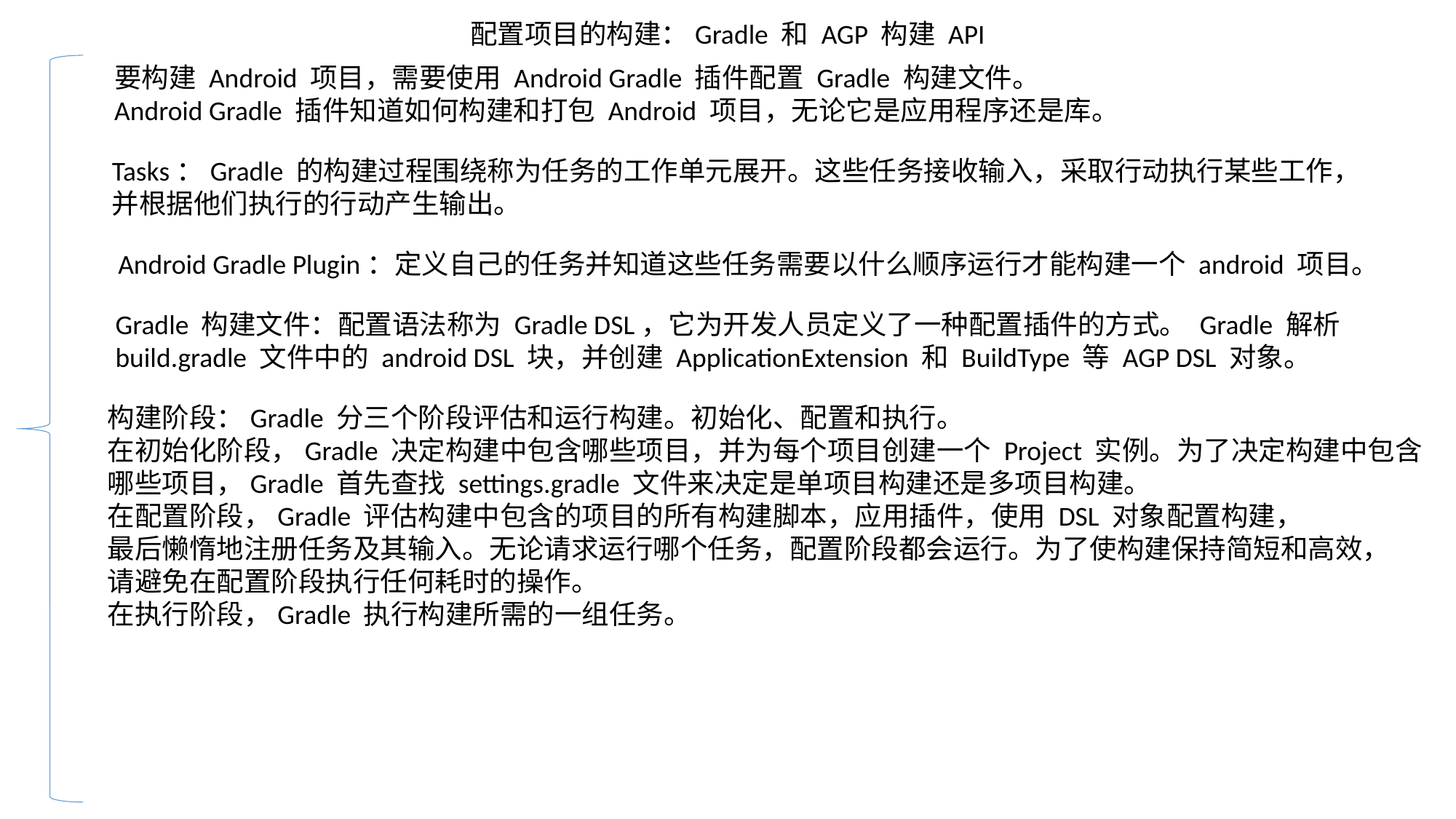

配置项目的构建：Gradle 和 AGP 构建 API

要构建 Android 项目，需要使用 Android Gradle 插件配置 Gradle 构建文件。
Android Gradle 插件知道如何构建和打包 Android 项目，无论它是应用程序还是库。
Tasks：Gradle 的构建过程围绕称为任务的工作单元展开。这些任务接收输入，采取行动执行某些工作，
并根据他们执行的行动产生输出。
Android Gradle Plugin：定义自己的任务并知道这些任务需要以什么顺序运行才能构建一个 android 项目。
Gradle 构建文件：配置语法称为 Gradle DSL，它为开发人员定义了一种配置插件的方式。 Gradle 解析
build.gradle 文件中的 android DSL 块，并创建 ApplicationExtension 和 BuildType 等 AGP DSL 对象。
构建阶段：Gradle 分三个阶段评估和运行构建。初始化、配置和执行。
在初始化阶段，Gradle 决定构建中包含哪些项目，并为每个项目创建一个 Project 实例。为了决定构建中包含
哪些项目，Gradle 首先查找 settings.gradle 文件来决定是单项目构建还是多项目构建。
在配置阶段，Gradle 评估构建中包含的项目的所有构建脚本，应用插件，使用 DSL 对象配置构建，
最后懒惰地注册任务及其输入。无论请求运行哪个任务，配置阶段都会运行。为了使构建保持简短和高效，
请避免在配置阶段执行任何耗时的操作。
在执行阶段，Gradle 执行构建所需的一组任务。